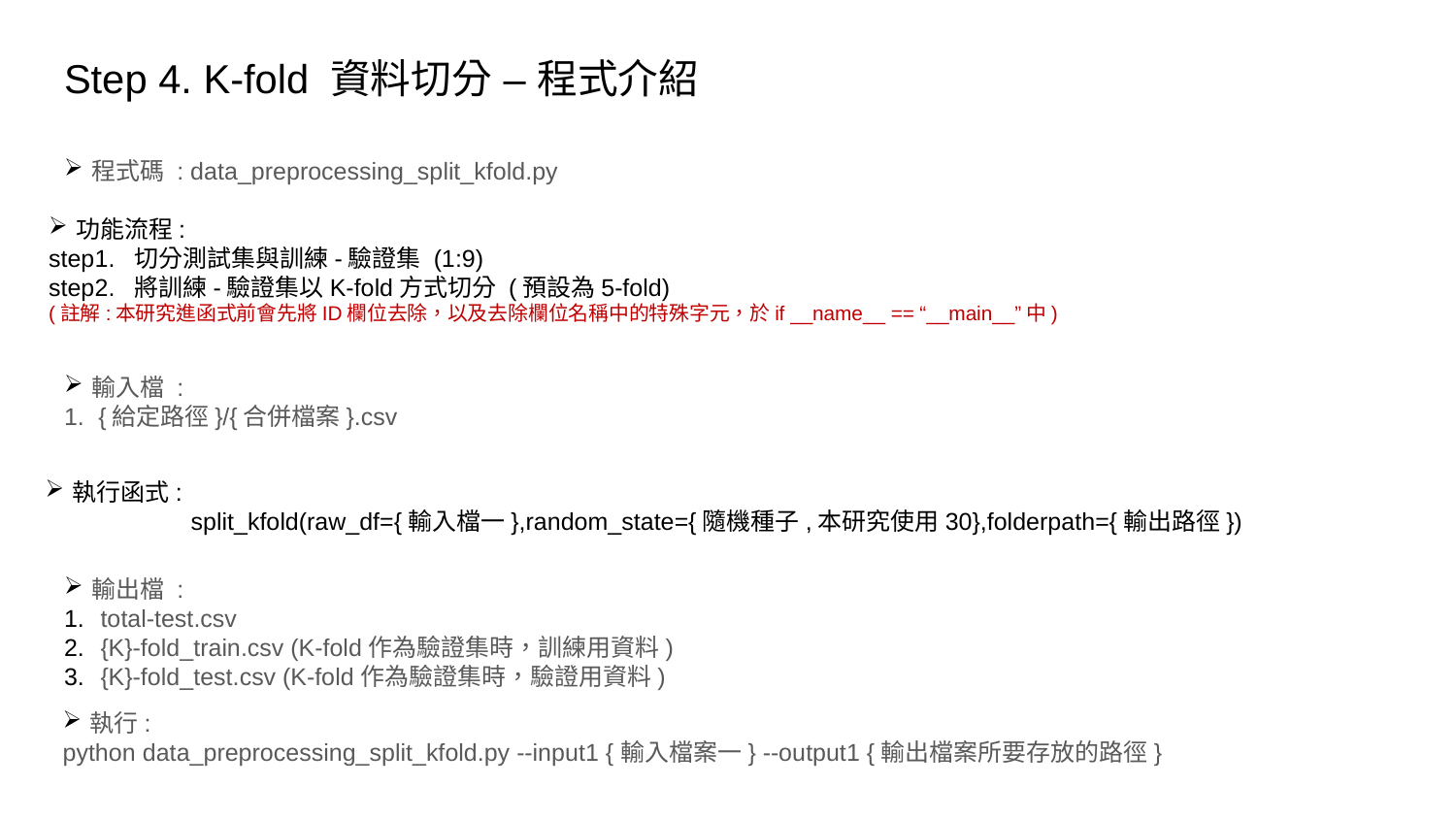

# Step 4. K-fold 資料切分 – 程式介紹
程式碼 : data_preprocessing_split_kfold.py
功能流程:
step1.  切分測試集與訓練-驗證集 (1:9)
step2.  將訓練-驗證集以K-fold方式切分 (預設為5-fold)
(註解:本研究進函式前會先將ID欄位去除，以及去除欄位名稱中的特殊字元，於if __name__ == “__main__”中)
輸入檔 :
1.  {給定路徑}/{合併檔案}.csv
執行函式:
	split_kfold(raw_df={輸入檔一},random_state={隨機種子,本研究使用30},folderpath={輸出路徑})
輸出檔 :
total-test.csv
{K}-fold_train.csv (K-fold作為驗證集時，訓練用資料)
{K}-fold_test.csv (K-fold作為驗證集時，驗證用資料)
執行:
python data_preprocessing_split_kfold.py --input1 {輸入檔案一} --output1 {輸出檔案所要存放的路徑}